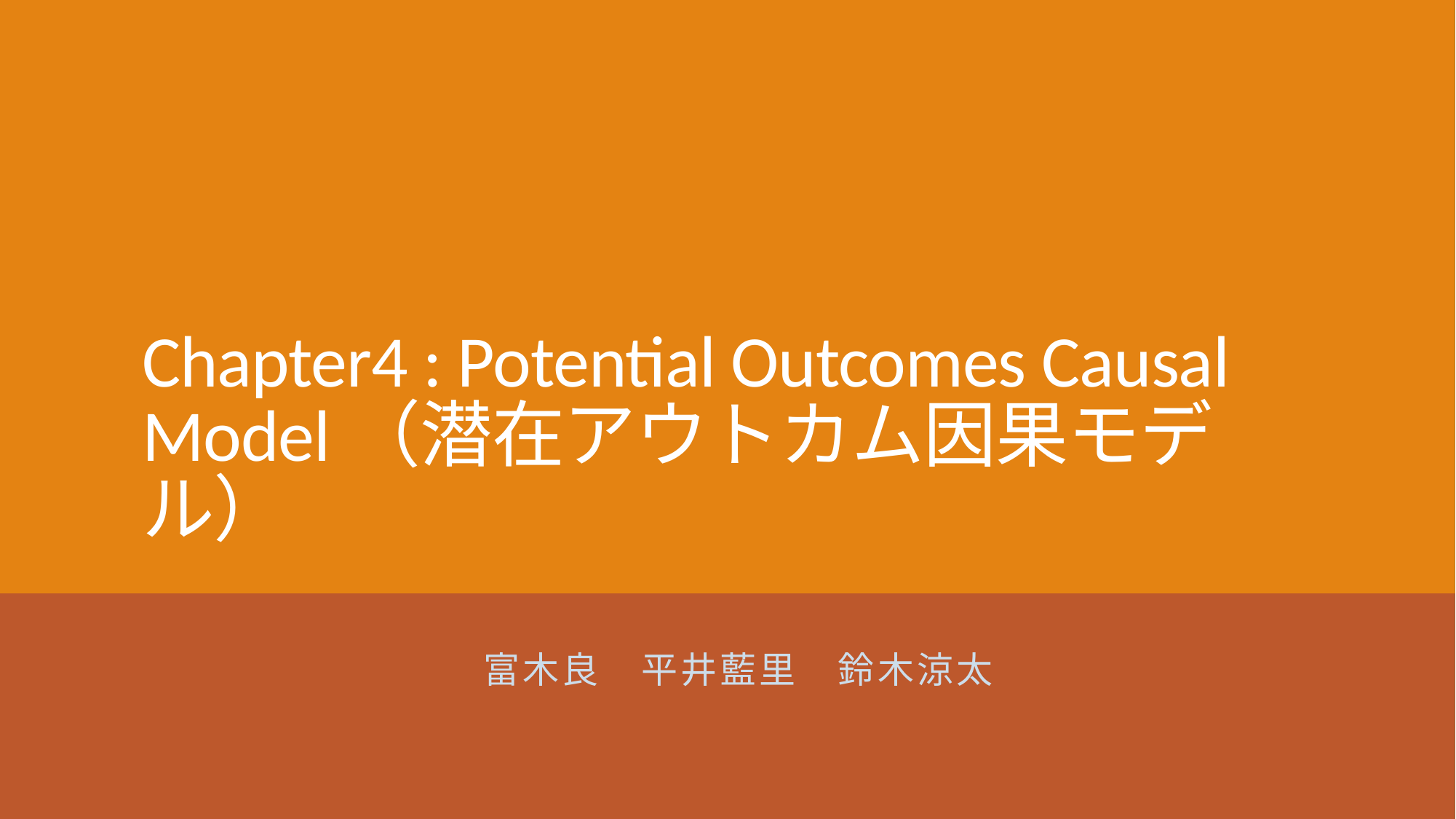

# Chapter4 : Potential Outcomes Causal Model（潜在アウトカム因果モデル）

富木良　平井藍里　鈴木涼太